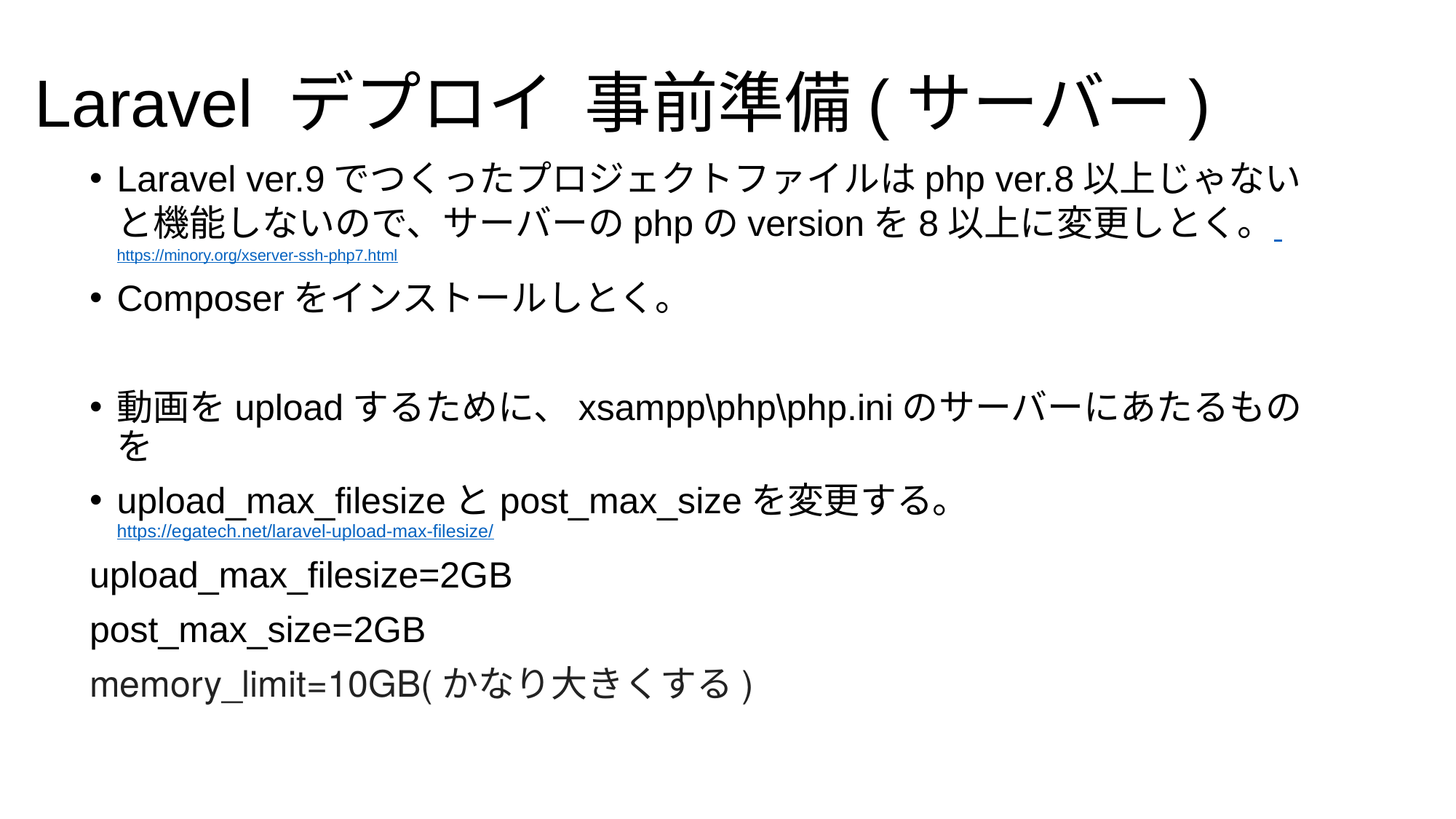

# Laravel デプロイ  事前準備(サーバー)
Laravel ver.9でつくったプロジェクトファイルはphp ver.8以上じゃないと機能しないので、サーバーのphpのversionを8以上に変更しとく。 https://minory.org/xserver-ssh-php7.html
Composerをインストールしとく。

動画をuploadするために、xsampp\php\php.iniのサーバーにあたるものを
upload_max_filesizeとpost_max_sizeを変更する。 https://egatech.net/laravel-upload-max-filesize/
upload_max_filesize=2GB
post_max_size=2GB
memory_limit=10GB(かなり大きくする)